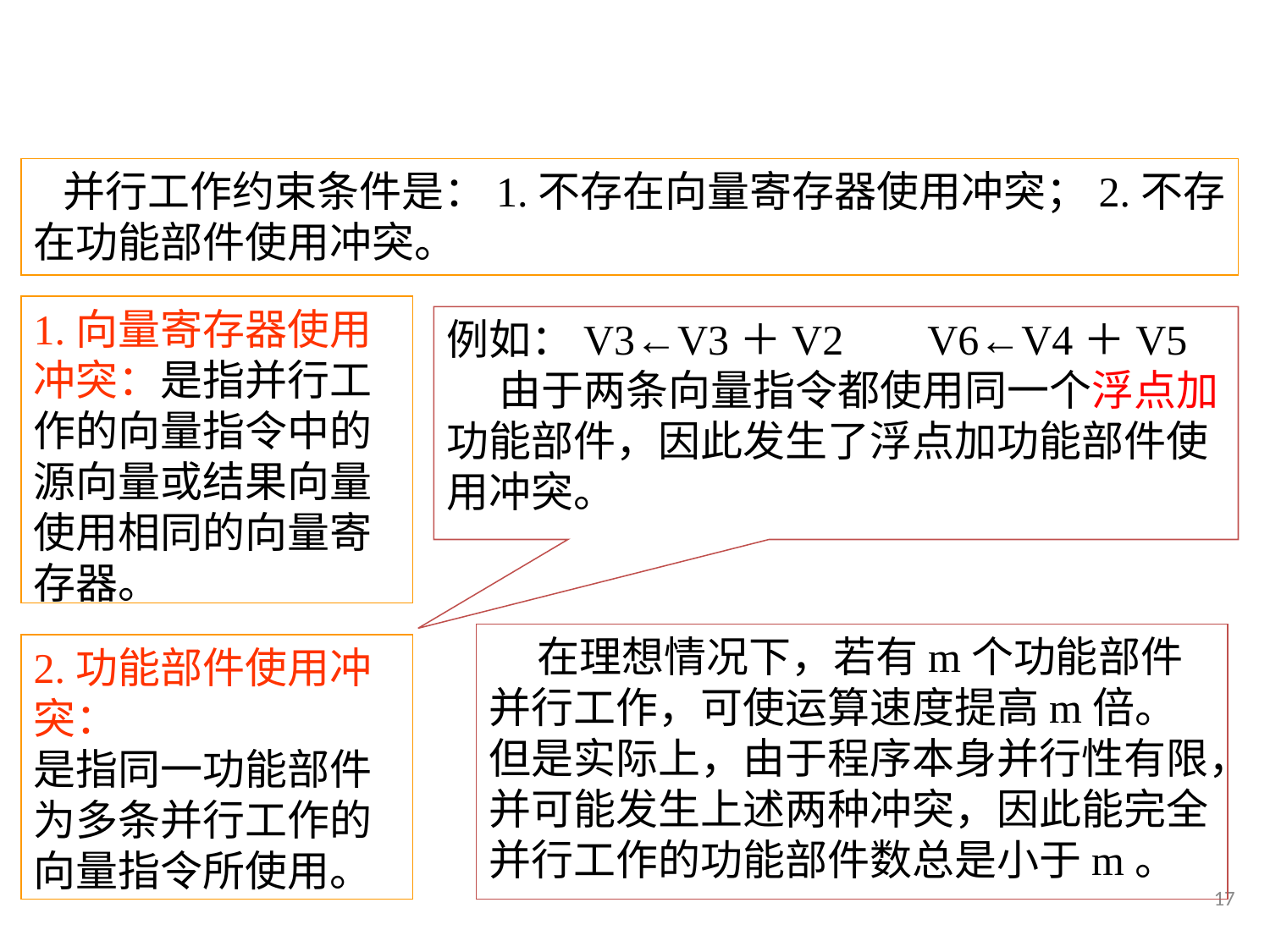

并行工作约束条件是：1.不存在向量寄存器使用冲突；2.不存在功能部件使用冲突。
1.向量寄存器使用冲突：是指并行工作的向量指令中的源向量或结果向量使用相同的向量寄存器。
例如：V3←V3＋V2        V6←V4＋V5
    由于两条向量指令都使用同一个浮点加功能部件，因此发生了浮点加功能部件使用冲突。
    在理想情况下，若有m个功能部件并行工作，可使运算速度提高m倍。但是实际上，由于程序本身并行性有限，并可能发生上述两种冲突，因此能完全并行工作的功能部件数总是小于m。
2.功能部件使用冲突：
是指同一功能部件为多条并行工作的向量指令所使用。
17